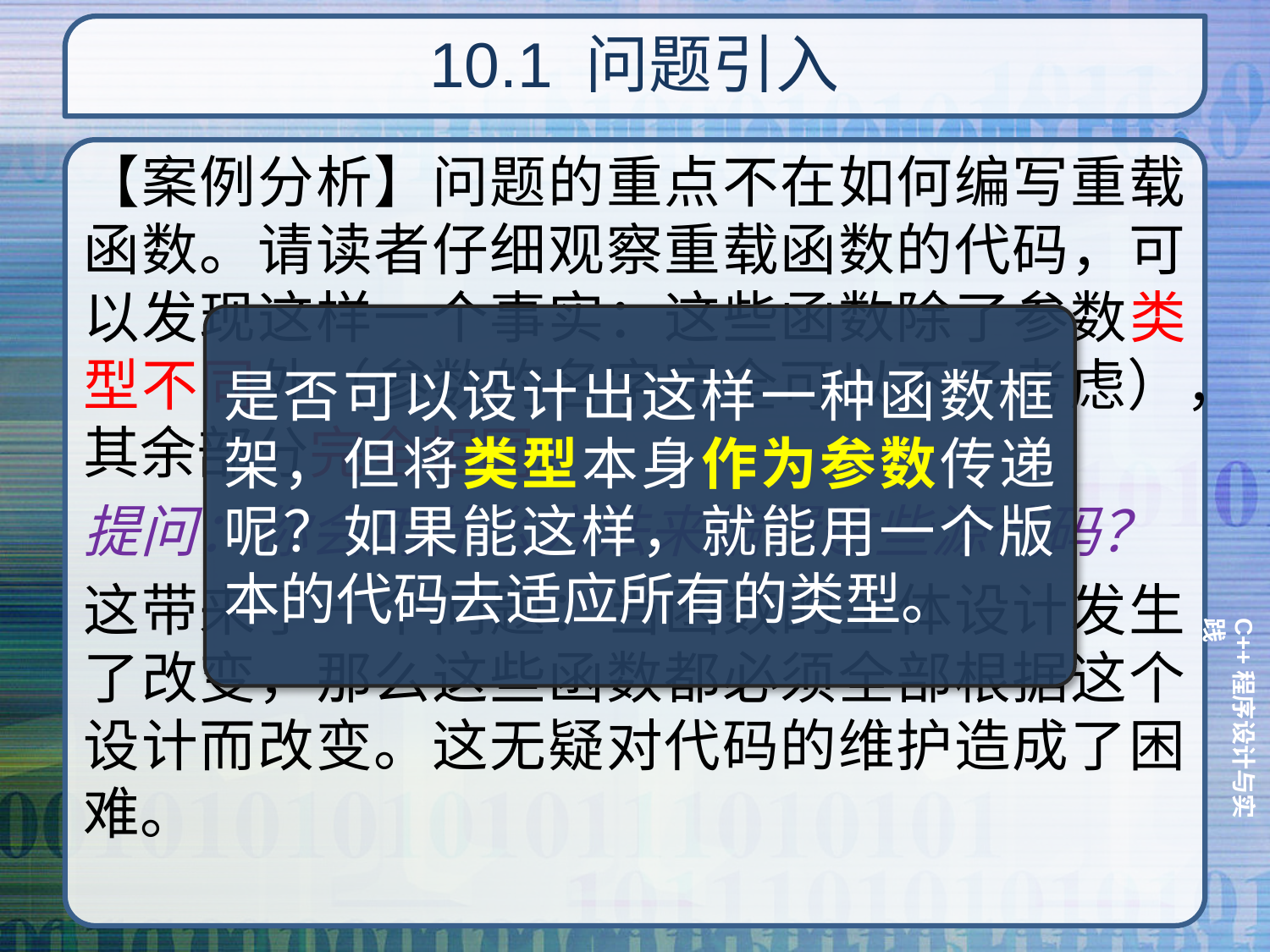

# 10.1 问题引入
【案例分析】问题的重点不在如何编写重载函数。请读者仔细观察重载函数的代码，可以发现这样一个事实：这些函数除了参数类型不同外（参数的名字完全可以不予考虑），其余部分完全相同。
提问：你会用什么方法来编辑这些源代码？
这带来了一个问题：当函数的主体设计发生了改变，那么这些函数都必须全部根据这个设计而改变。这无疑对代码的维护造成了困难。
是否可以设计出这样一种函数框架，但将类型本身作为参数传递呢？如果能这样，就能用一个版本的代码去适应所有的类型。